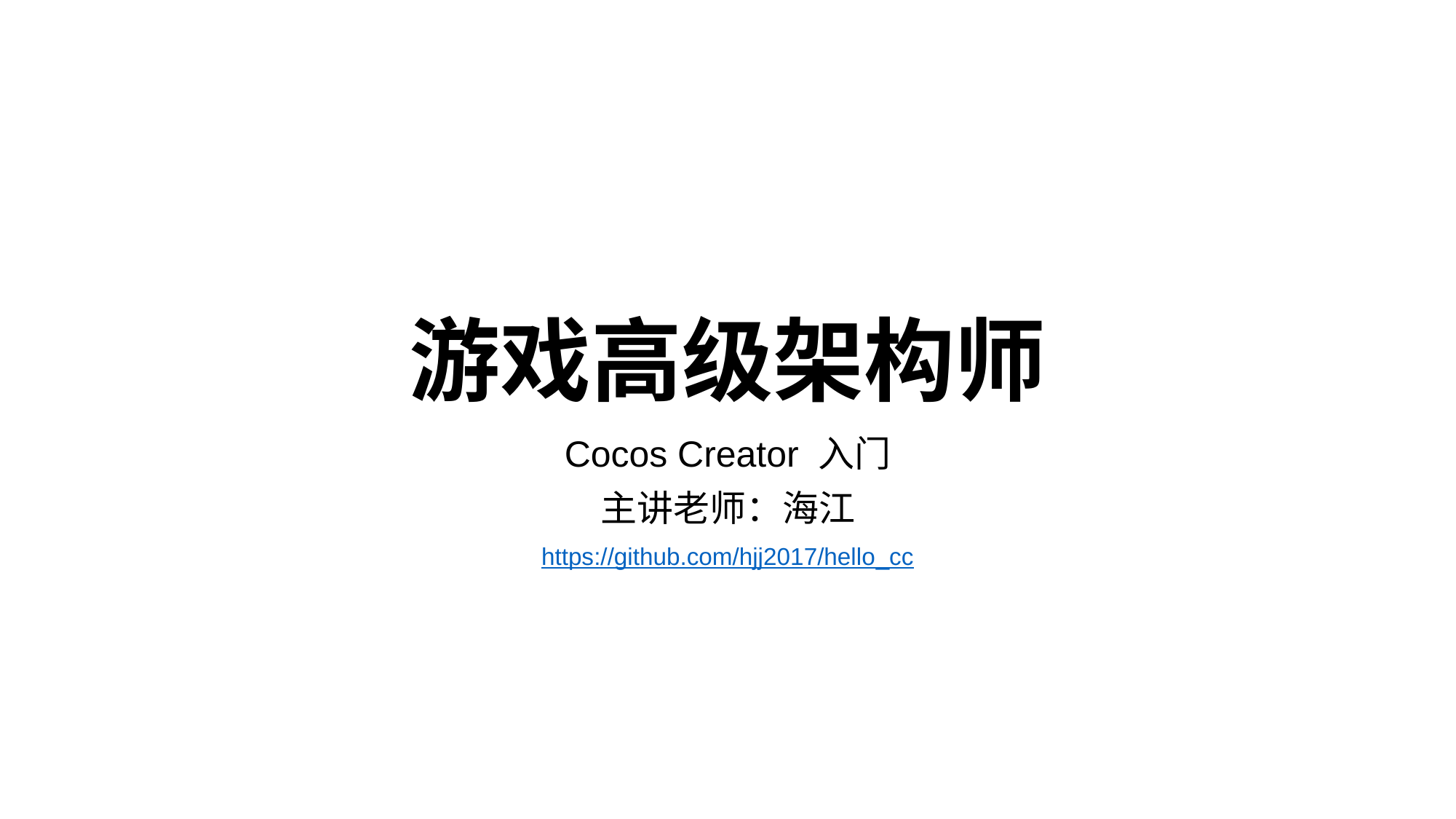

# 游戏高级架构师
Cocos Creator 入门
主讲老师：海江
https://github.com/hjj2017/hello_cc